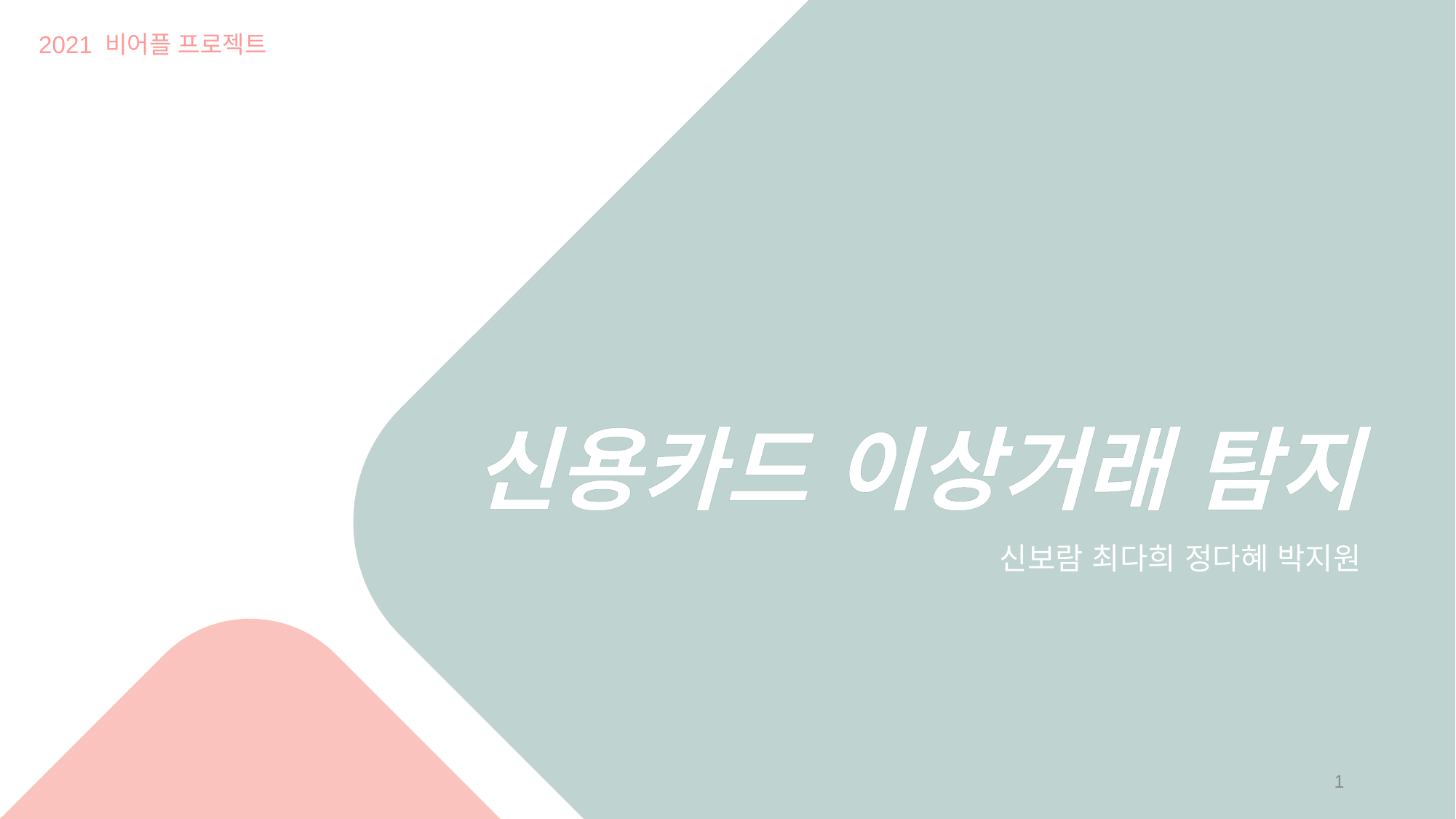

2021 비어플 프로젝트
신용카드 이상거래 탐지
신보람 최다희 정다혜 박지원

1